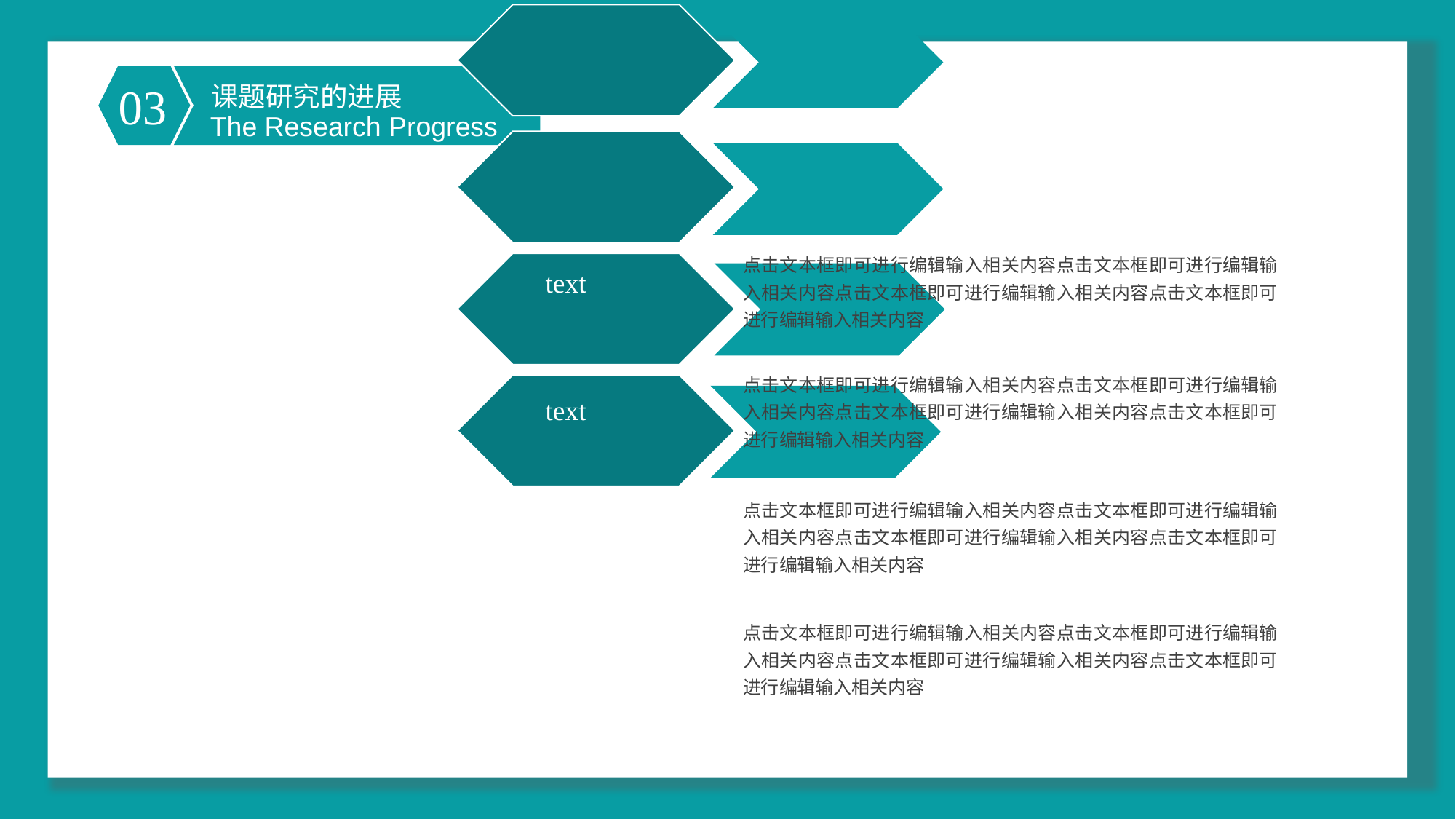

课题研究的进展

03
The Research Progress

text

text

text

text
点击文本框即可进行编辑输入相关内容点击文本框即可进行编辑输入相关内容点击文本框即可进行编辑输入相关内容点击文本框即可进行编辑输入相关内容
点击文本框即可进行编辑输入相关内容点击文本框即可进行编辑输入相关内容点击文本框即可进行编辑输入相关内容点击文本框即可进行编辑输入相关内容
点击文本框即可进行编辑输入相关内容点击文本框即可进行编辑输入相关内容点击文本框即可进行编辑输入相关内容点击文本框即可进行编辑输入相关内容
点击文本框即可进行编辑输入相关内容点击文本框即可进行编辑输入相关内容点击文本框即可进行编辑输入相关内容点击文本框即可进行编辑输入相关内容